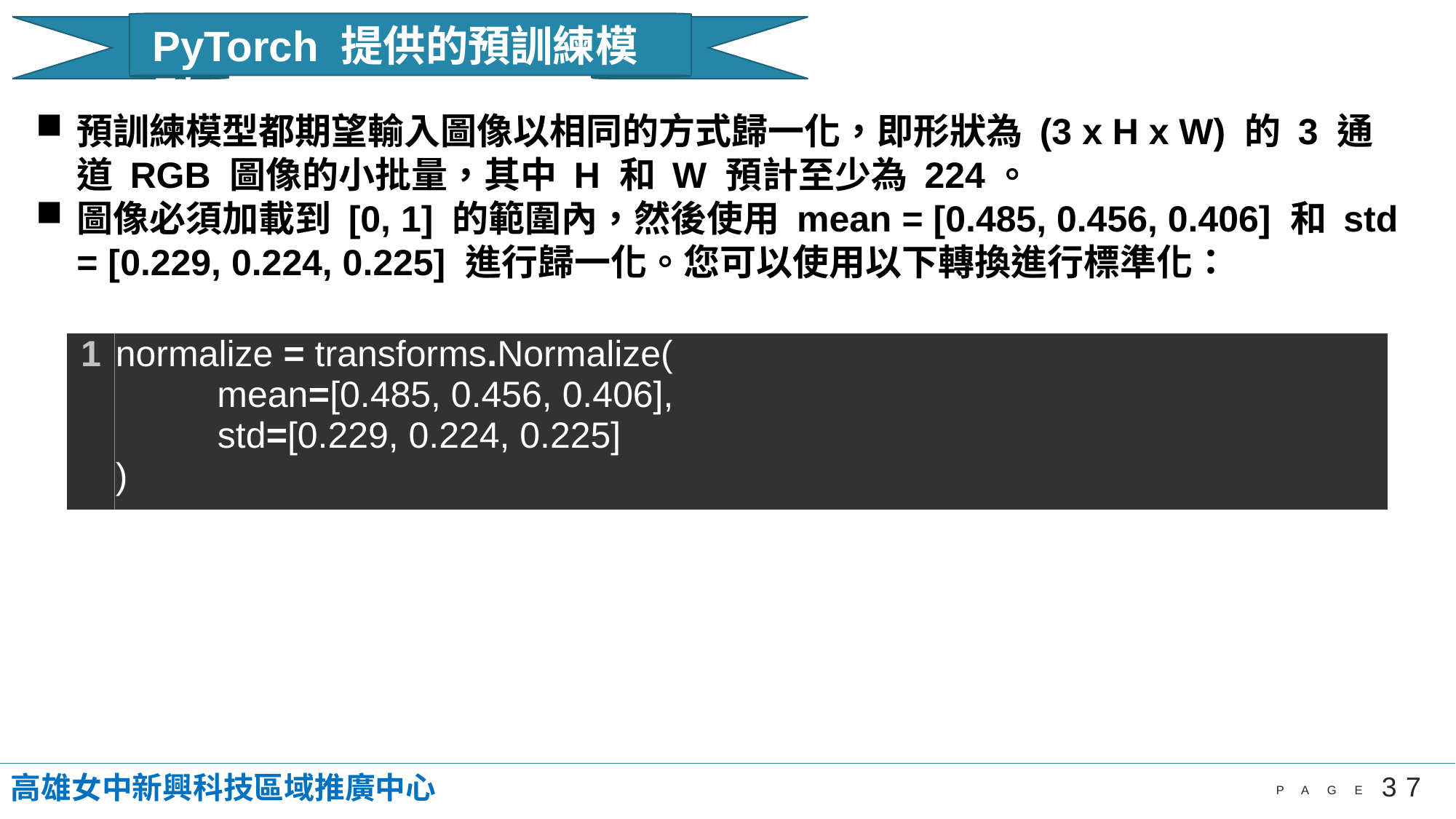

PyTorch 提供的預訓練模型
預訓練模型都期望輸入圖像以相同的方式歸一化，即形狀為 (3 x H x W) 的 3 通道 RGB 圖像的小批量，其中 H 和 W 預計至少為 224。
圖像必須加載到 [0, 1] 的範圍內，然後使用 mean = [0.485, 0.456, 0.406] 和 std = [0.229, 0.224, 0.225] 進行歸一化。您可以使用以下轉換進行標準化：
| 1 | normalize = transforms.Normalize( mean=[0.485, 0.456, 0.406], std=[0.229, 0.224, 0.225] ) |
| --- | --- |
高雄女中新興科技區域推廣中心